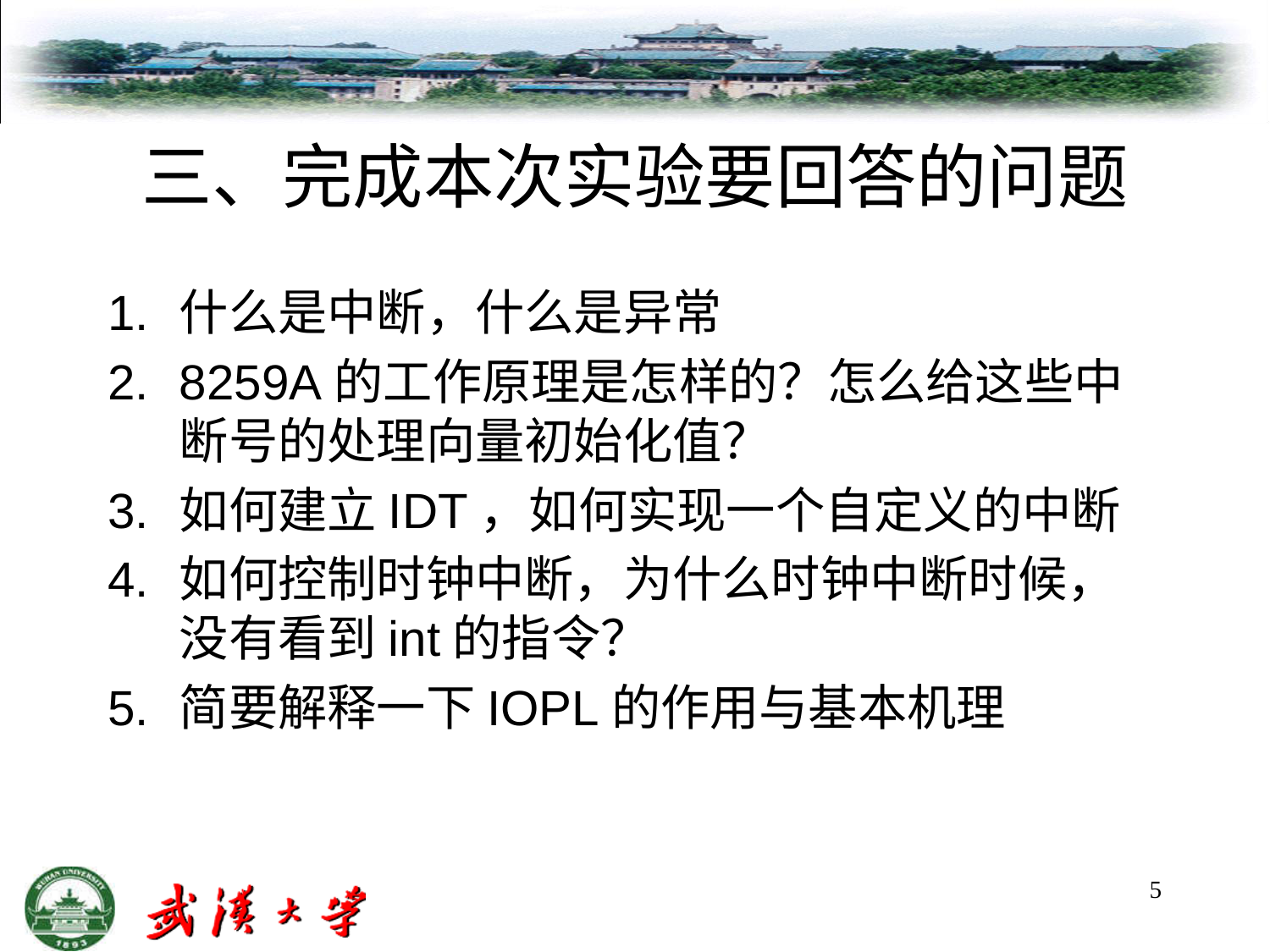

# 三、完成本次实验要回答的问题
什么是中断，什么是异常
8259A的工作原理是怎样的？怎么给这些中断号的处理向量初始化值？
如何建立IDT，如何实现一个自定义的中断
如何控制时钟中断，为什么时钟中断时候，没有看到int的指令？
简要解释一下IOPL的作用与基本机理
5